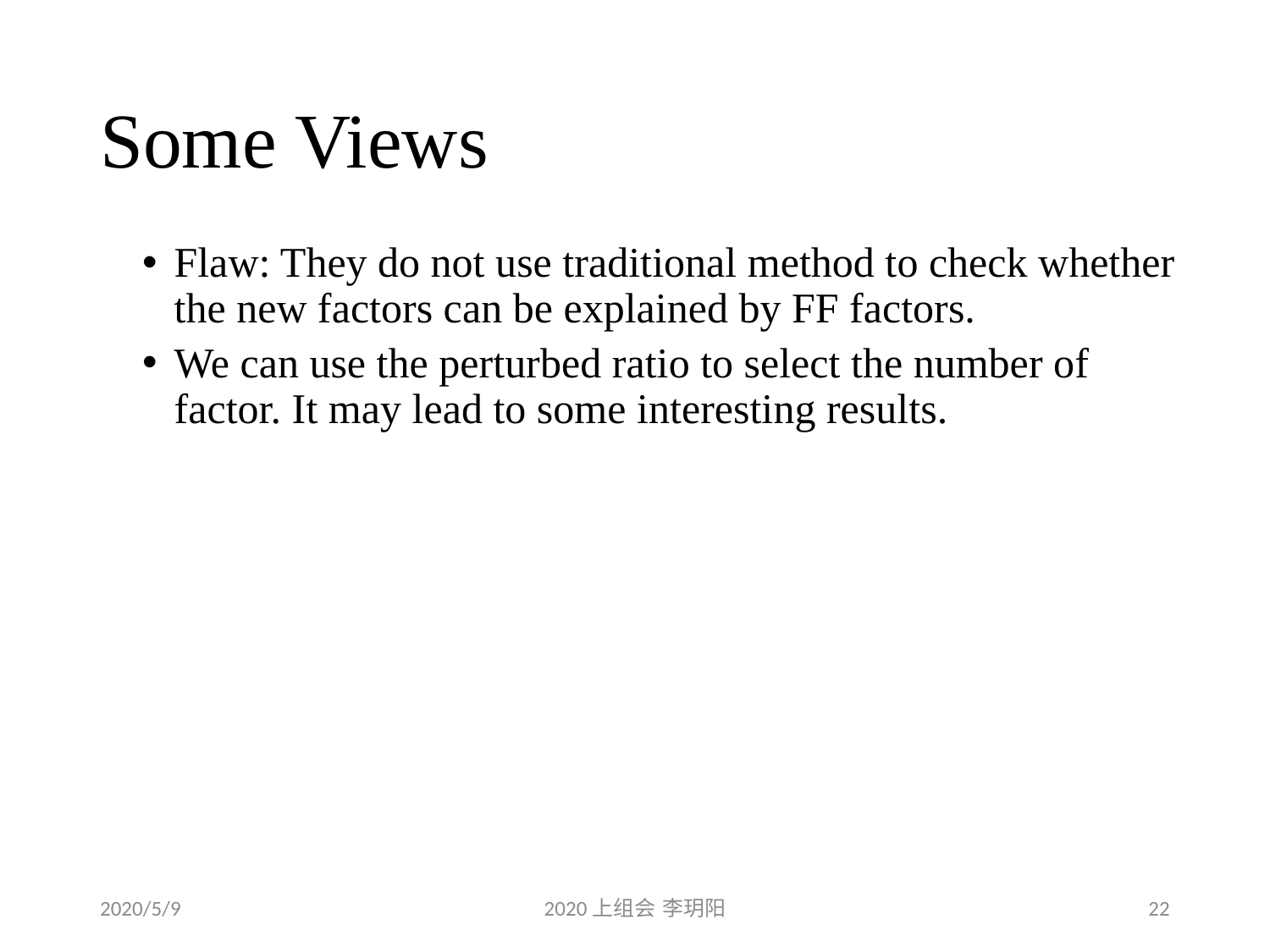

# Some Views
Flaw: They do not use traditional method to check whether the new factors can be explained by FF factors.
We can use the perturbed ratio to select the number of factor. It may lead to some interesting results.

2020/5/9
2020上组会 李玥阳
22